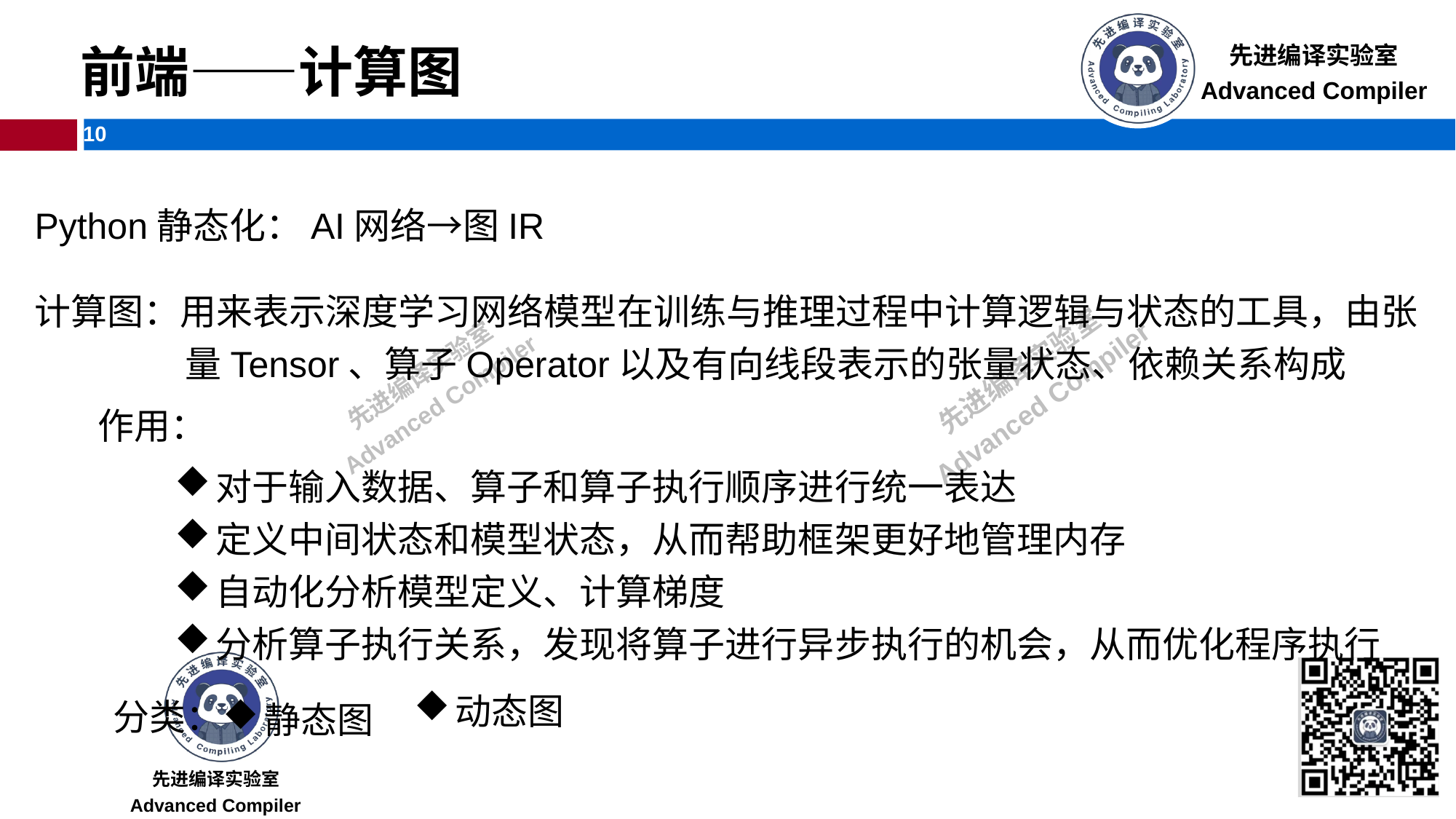

前端——计算图
Python静态化：AI网络→图IR
计算图：用来表示深度学习网络模型在训练与推理过程中计算逻辑与状态的工具，由张
	    量Tensor、算子Operator以及有向线段表示的张量状态、依赖关系构成
作用：
对于输入数据、算子和算子执行顺序进行统一表达
定义中间状态和模型状态，从而帮助框架更好地管理内存
自动化分析模型定义、计算梯度
分析算子执行关系，发现将算子进行异步执行的机会，从而优化程序执行

动态图
分类：
静态图